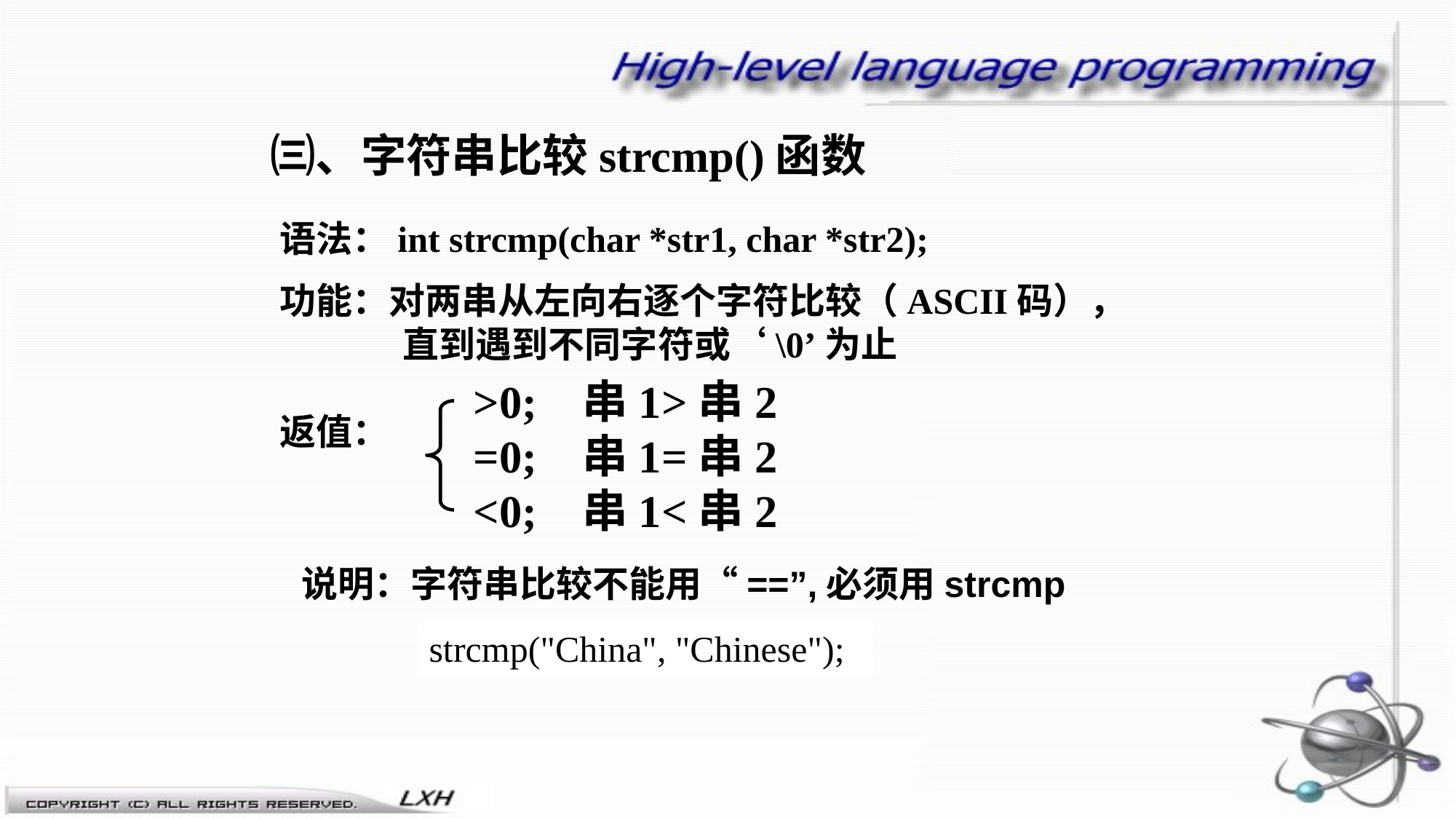

㈢、字符串比较strcmp()函数
语法：int strcmp(char *str1, char *str2);
功能：对两串从左向右逐个字符比较（ASCII码），
              直到遇到不同字符或‘\0’为止

返值：
     >0;   串1>串2
     =0;   串1=串2
     <0;   串1<串2

说明：字符串比较不能用“==”,必须用strcmp
strcmp("China", "Chinese");